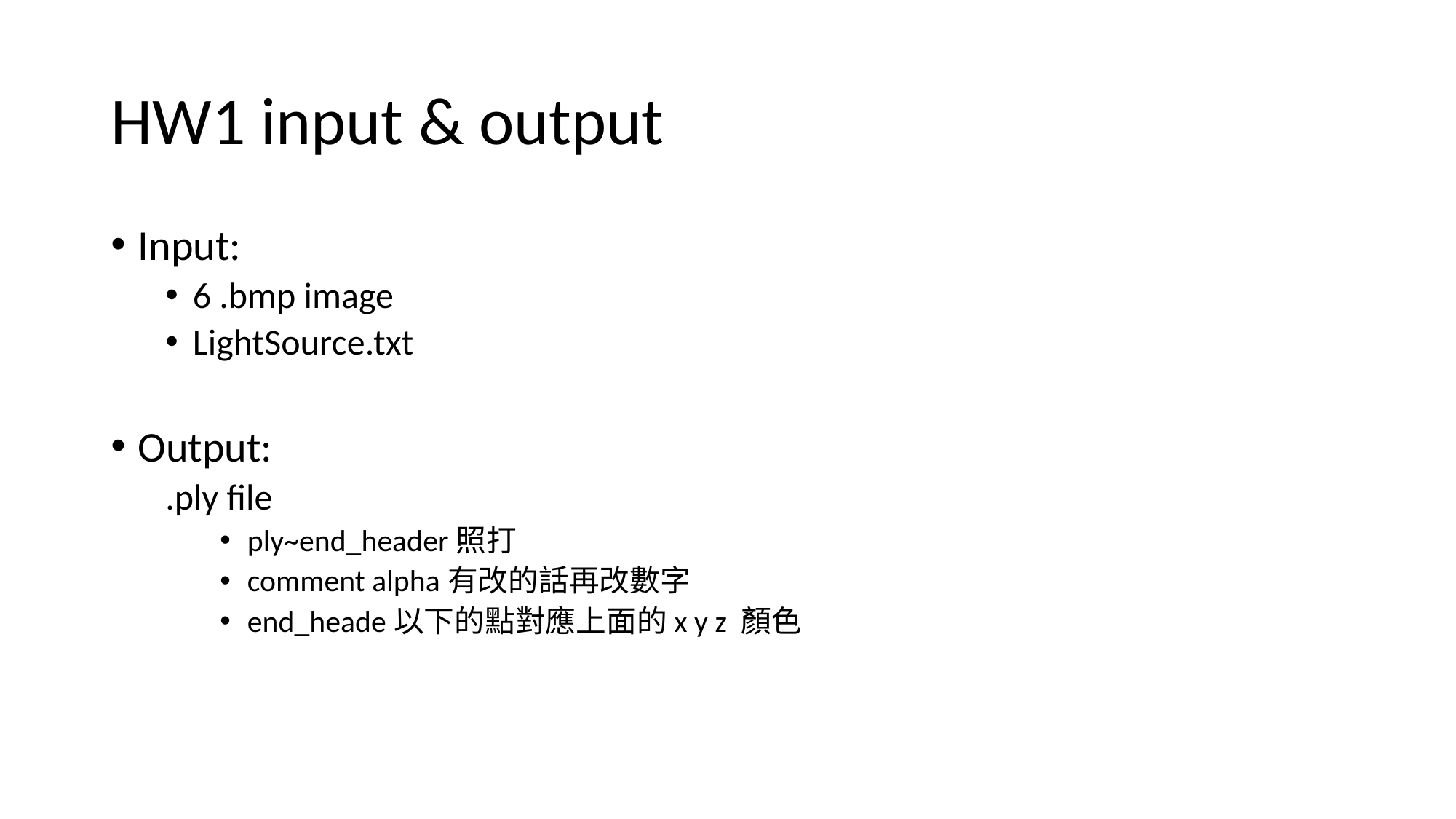

# HW1 input & output
Input:
6 .bmp image
LightSource.txt

Output:
.ply file
ply~end_header照打
comment alpha有改的話再改數字
end_heade以下的點對應上面的x y z 顏色